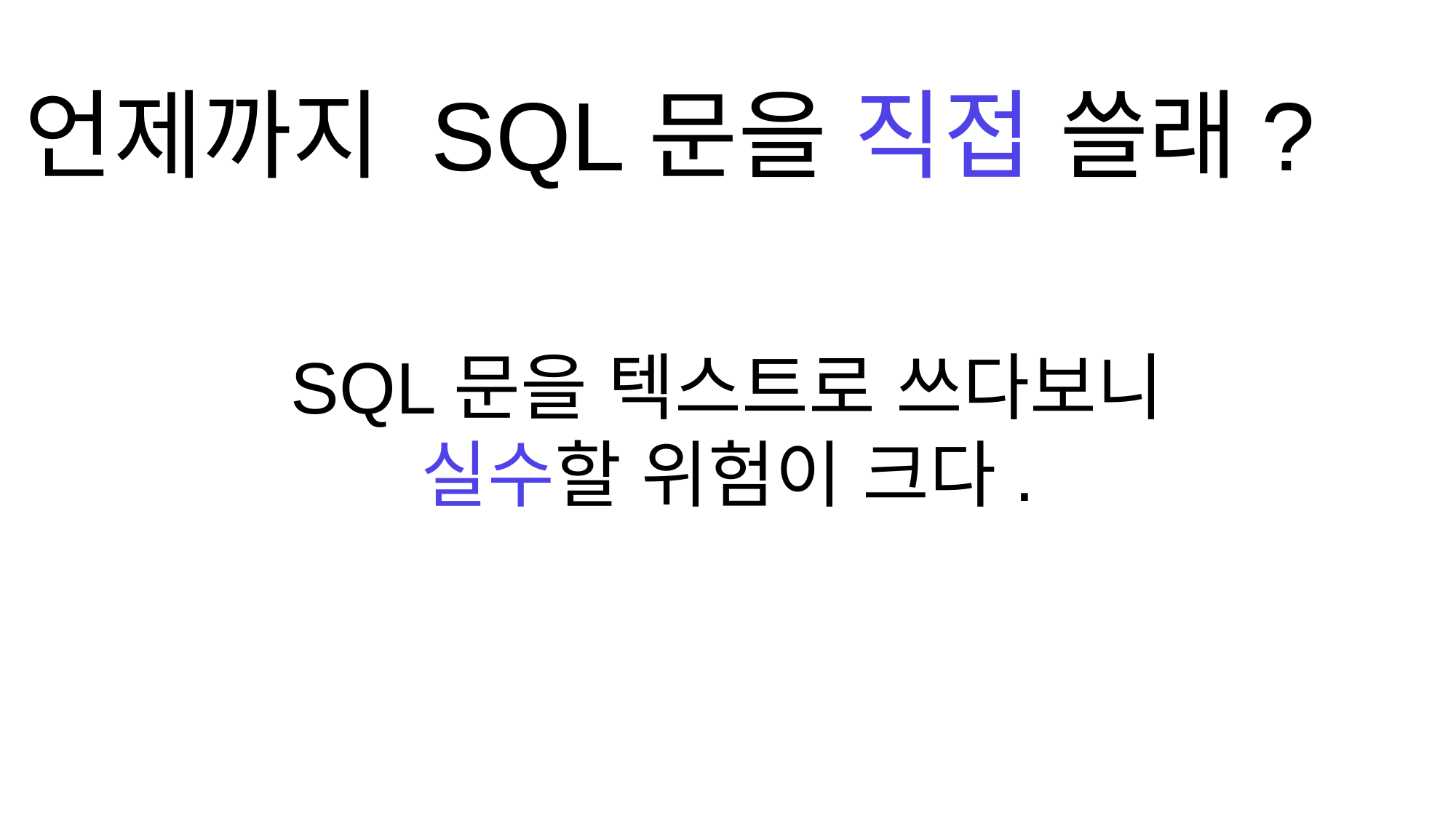

언제까지 SQL문을 직접 쓸래?
SQL문을 텍스트로 쓰다보니
실수할 위험이 크다.